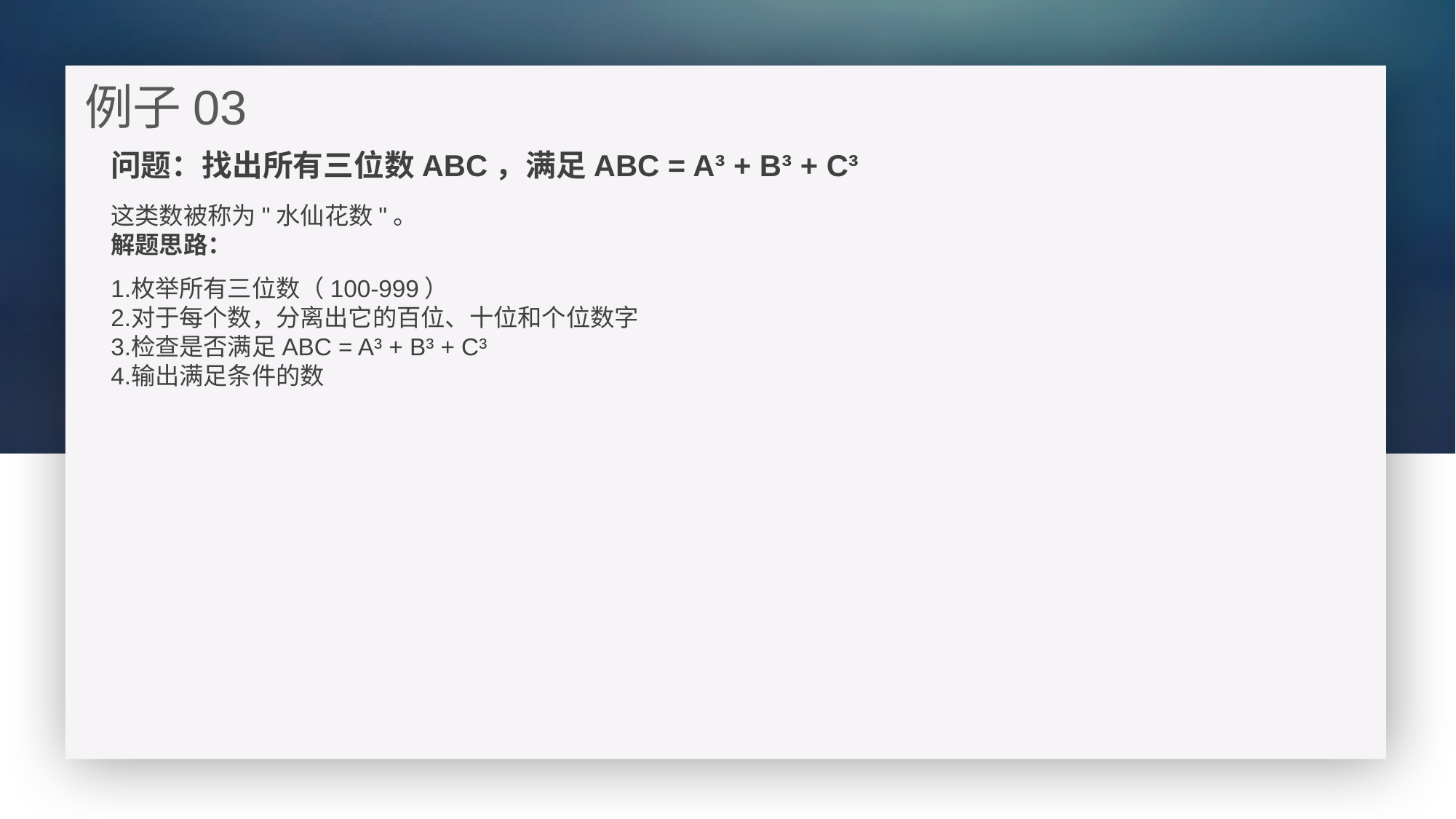

例子03
问题：找出所有三位数ABC，满足ABC = A³ + B³ + C³
这类数被称为"水仙花数"。
解题思路：
枚举所有三位数（100-999）
对于每个数，分离出它的百位、十位和个位数字
检查是否满足ABC = A³ + B³ + C³
输出满足条件的数